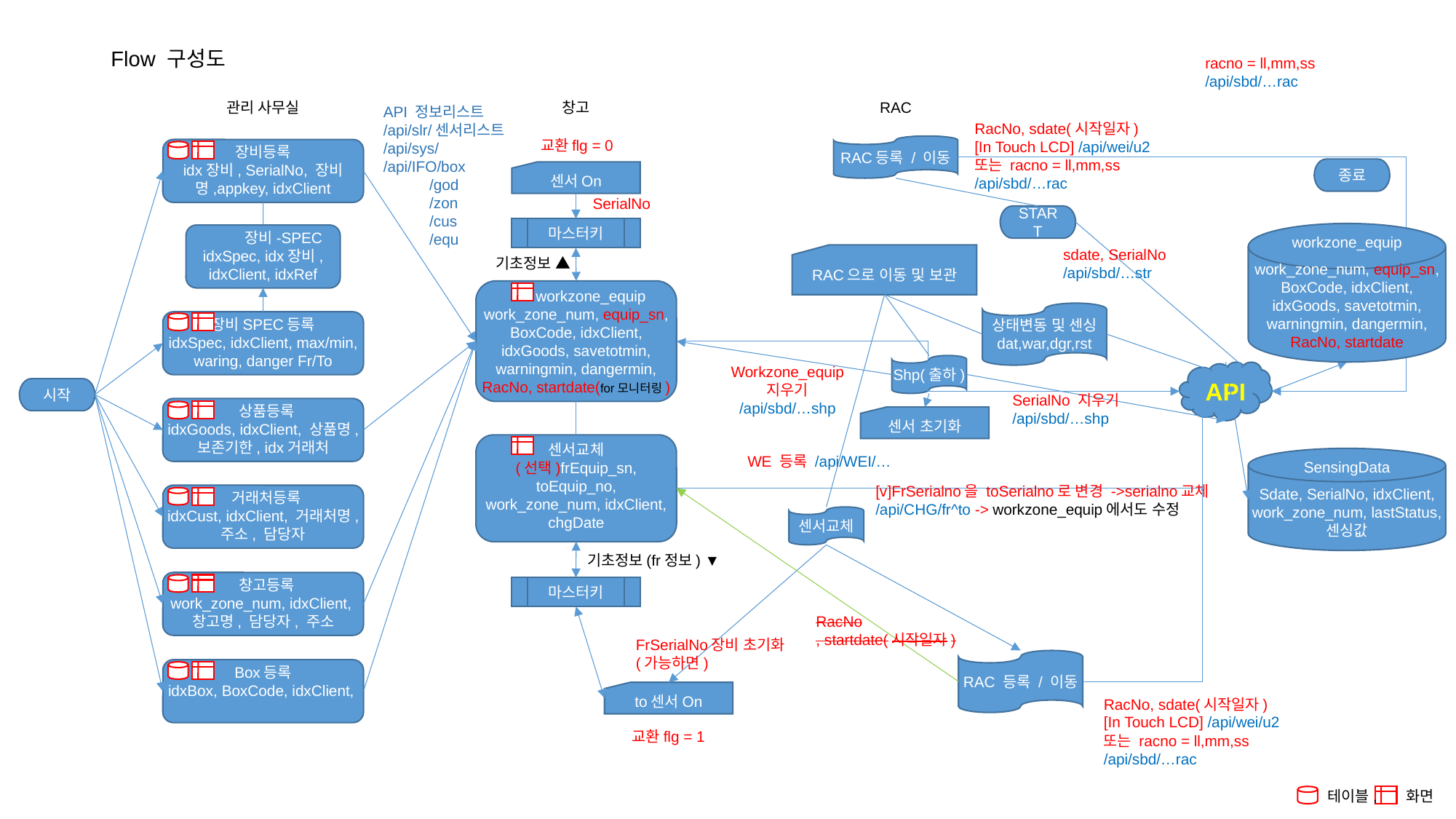

# Flow 구성도
racno = ll,mm,ss
/api/sbd/…rac
API 정보리스트
/api/slr/센서리스트
/api/sys/
/api/IFO/box
           /god
           /zon
           /cus
           /equ
관리 사무실
창고
RAC
RacNo, sdate(시작일자)
[In Touch LCD] /api/wei/u2
또는 racno = ll,mm,ss
/api/sbd/…rac
교환flg = 0
RAC등록 / 이동
장비등록
idx장비, SerialNo, 장비명,appkey, idxClient

종료
센서On
SerialNo
START
마스터키
workzone_equip

work_zone_num, equip_sn, BoxCode, idxClient, idxGoods, savetotmin, warningmin, dangermin, RacNo, startdate
         장비-SPEC
idxSpec, idx장비, idxClient, idxRef

RAC으로 이동 및 보관
sdate, SerialNo
/api/sbd/…str
기초정보 ▲
       workzone_equip
work_zone_num, equip_sn, BoxCode, idxClient, idxGoods, savetotmin, warningmin, dangermin, RacNo, startdate(for모니터링)

상태변동 및 센싱
dat,war,dgr,rst
장비SPEC등록
idxSpec, idxClient, max/min, waring, danger Fr/To

Shp(출하)
Workzone_equip
지우기
/api/sbd/…shp

API
시작
SerialNo 지우기
/api/sbd/…shp
 상품등록
idxGoods, idxClient, 상품명, 보존기한, idx거래처

센서 초기화
센서교체
(선택)frEquip_sn, toEquip_no, work_zone_num, idxClient, chgDate

SensingData

Sdate, SerialNo, idxClient, work_zone_num, lastStatus, 센싱값
WE 등록 /api/WEI/…
[v]FrSerialno을 toSerialno로 변경 ->serialno교체
/api/CHG/fr^to -> workzone_equip에서도 수정
 거래처등록
idxCust, idxClient, 거래처명, 주소, 담당자

센서교체
기초정보(fr정보) ▼
 창고등록
work_zone_num, idxClient,  창고명, 담당자, 주소

마스터키
RacNo
, startdate(시작일자)
FrSerialNo장비 초기화
(가능하면)
RAC 등록 / 이동
Box등록
idxBox, BoxCode, idxClient,

to센서On
RacNo, sdate(시작일자)
[In Touch LCD] /api/wei/u2
또는 racno = ll,mm,ss
/api/sbd/…rac
교환flg = 1

테이블,      화면